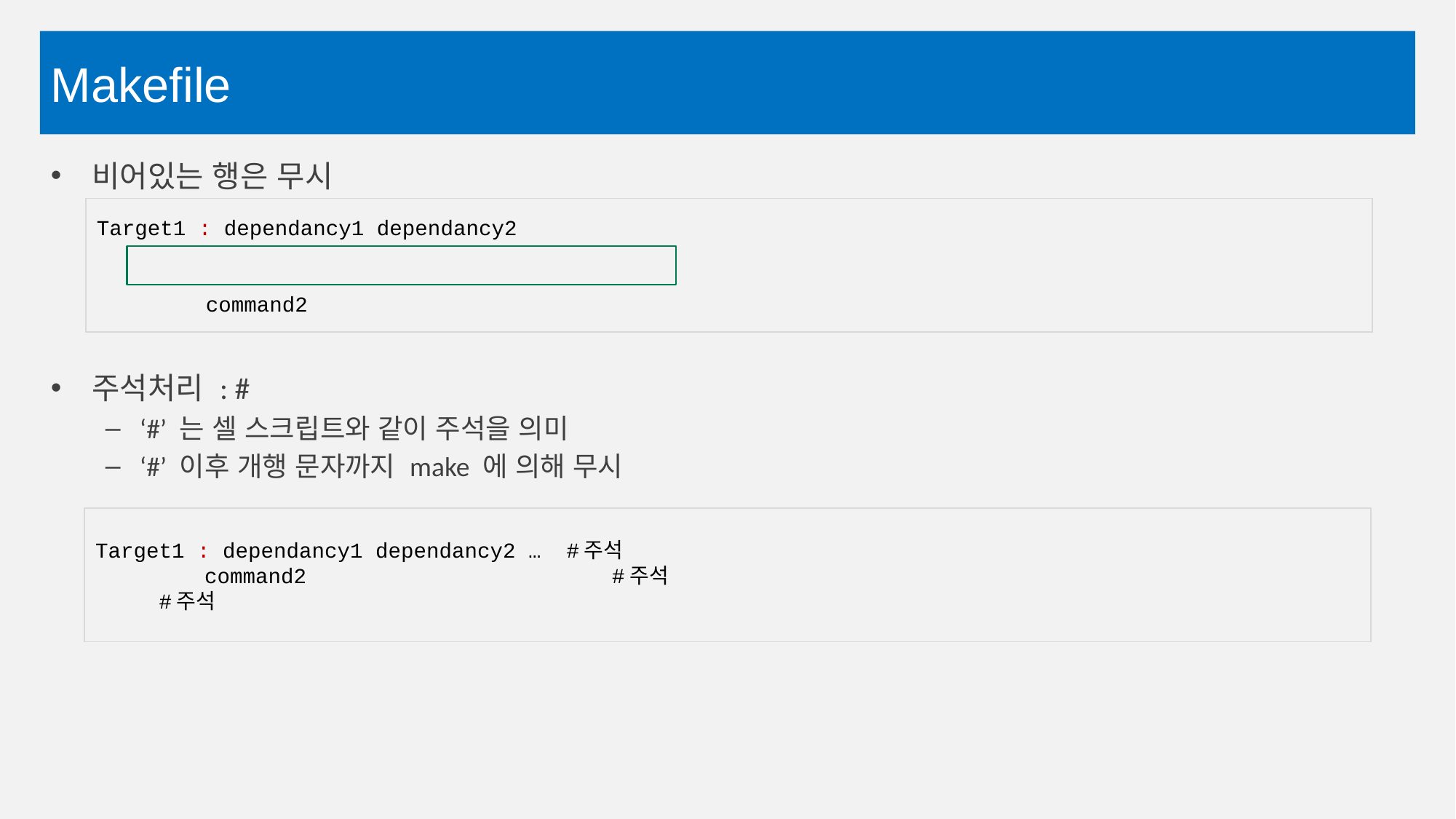

# Makefile
비어있는 행은 무시

주석처리 : #
‘#’ 는 셀 스크립트와 같이 주석을 의미
‘#’ 이후 개행 문자까지 make 에 의해 무시
Target1 : dependancy1 dependancy2

	command2

Target1 : dependancy1 dependancy2 …  #주석
	command2                        #주석
     #주석